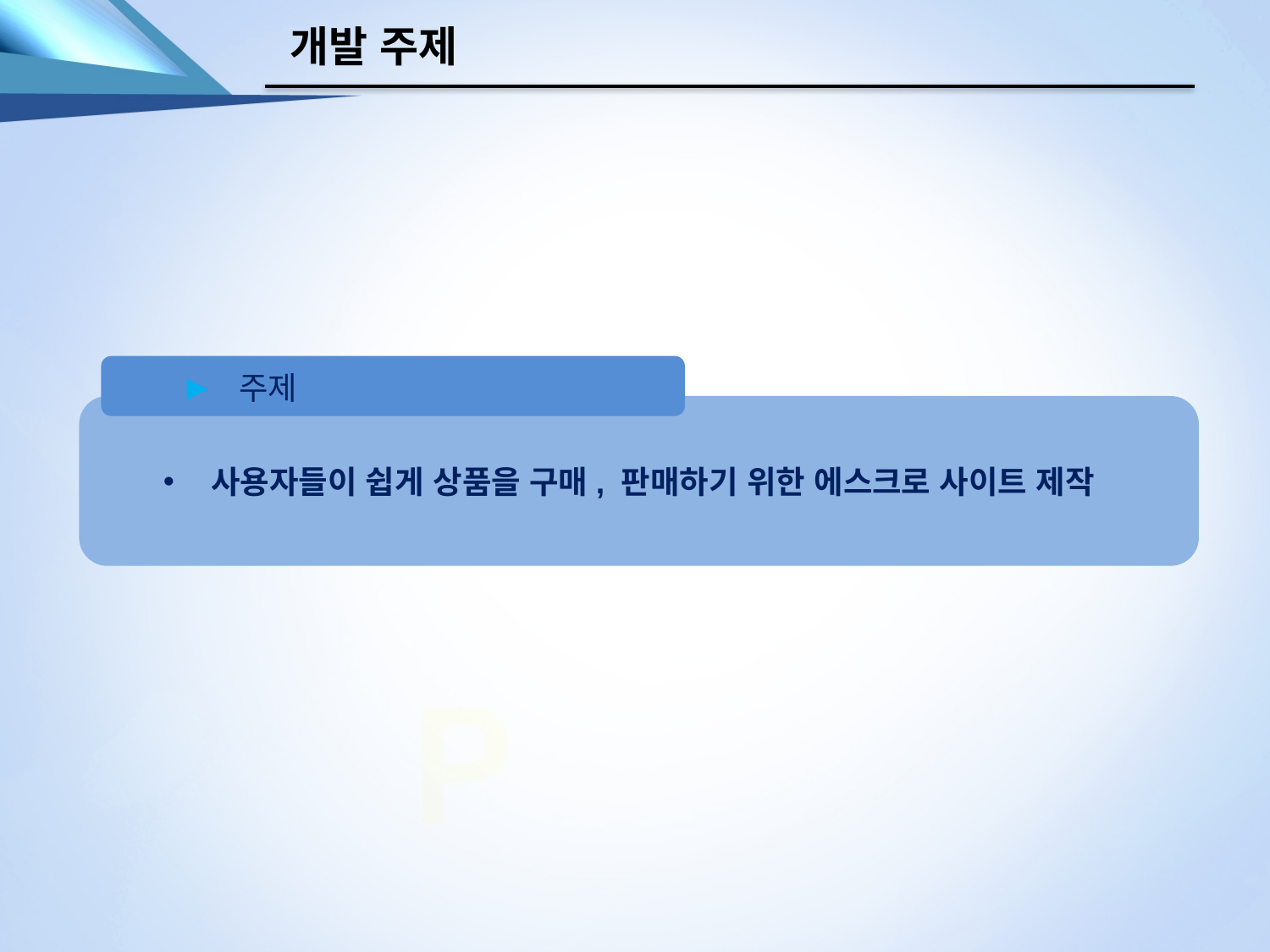

개발 주제
►  주제
사용자들이 쉽게 상품을 구매, 판매하기 위한 에스크로 사이트 제작
P